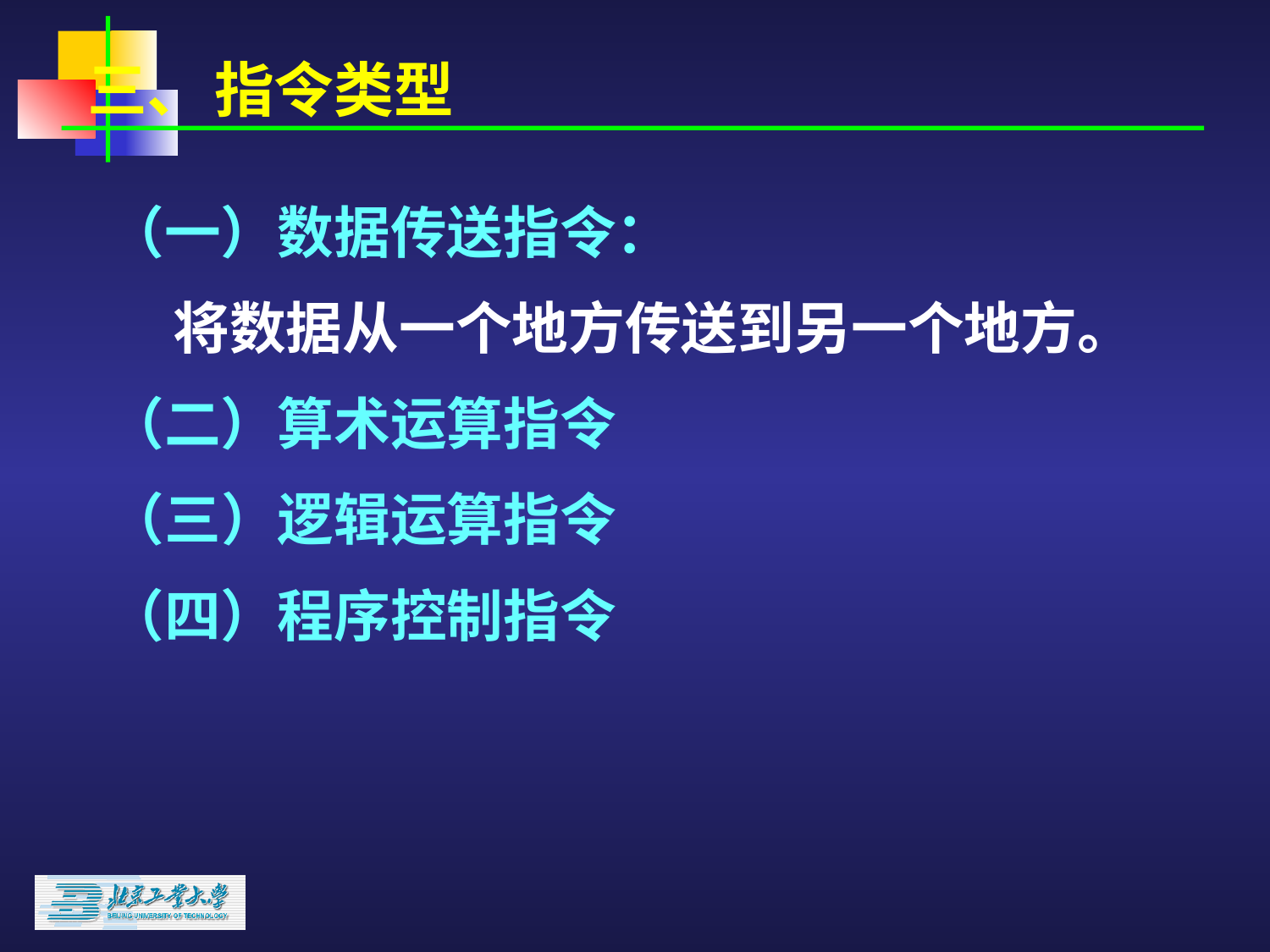

三、	指令类型
（一）数据传送指令：
    将数据从一个地方传送到另一个地方。
（二）算术运算指令
（三）逻辑运算指令
（四）程序控制指令